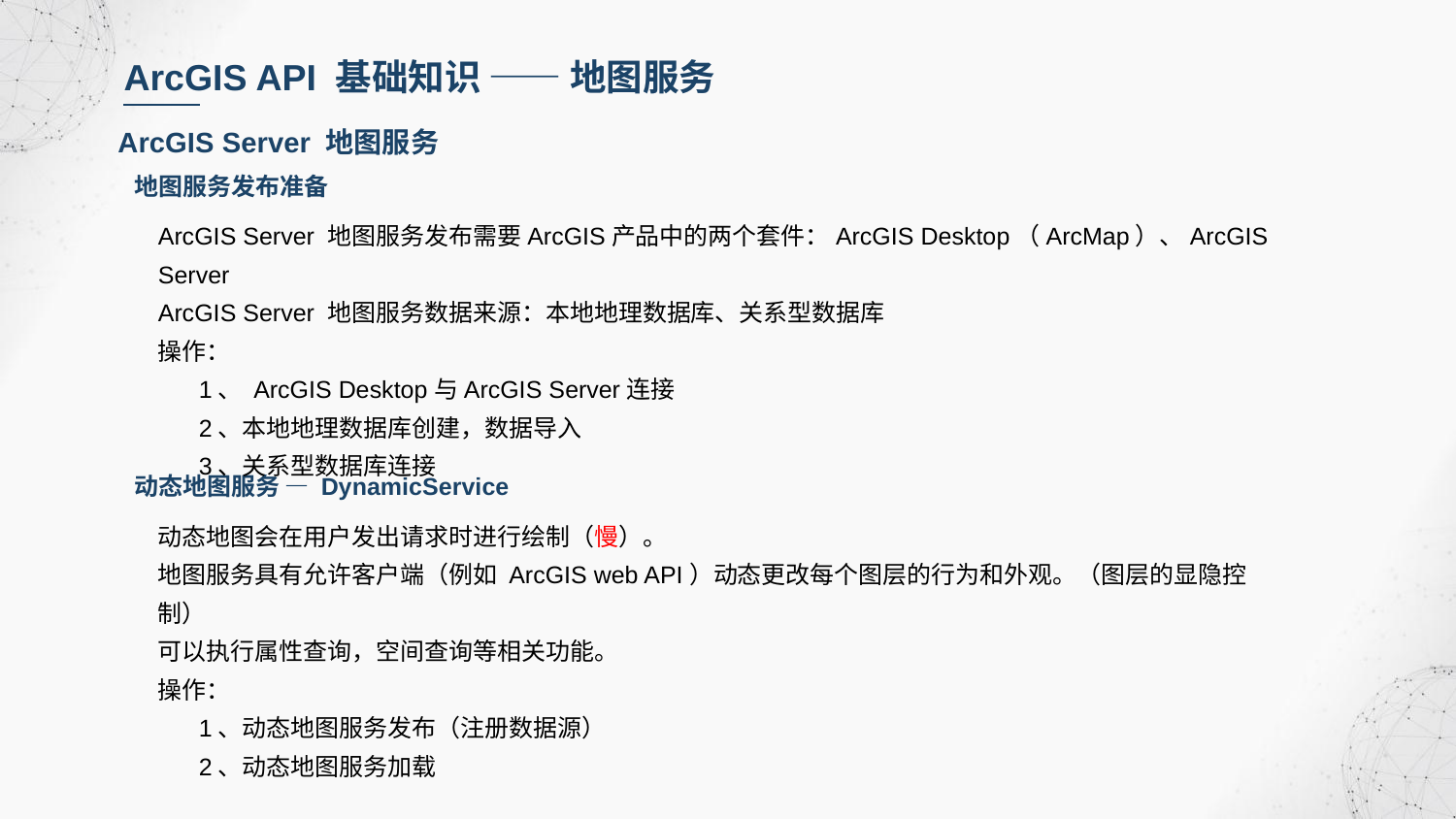

ArcGIS API 基础知识 —— 地图服务
ArcGIS Server 地图服务
地图服务发布准备
ArcGIS Server 地图服务发布需要ArcGIS产品中的两个套件：ArcGIS Desktop（ArcMap）、ArcGIS Server
ArcGIS Server 地图服务数据来源：本地地理数据库、关系型数据库
操作：
      1、 ArcGIS Desktop与ArcGIS Server连接
      2、本地地理数据库创建，数据导入
      3、关系型数据库连接
动态地图服务 — DynamicService
动态地图会在用户发出请求时进行绘制（慢）。
地图服务具有允许客户端（例如 ArcGIS web API）动态更改每个图层的行为和外观。（图层的显隐控制）
可以执行属性查询，空间查询等相关功能。
操作：
      1、动态地图服务发布（注册数据源）
      2、动态地图服务加载